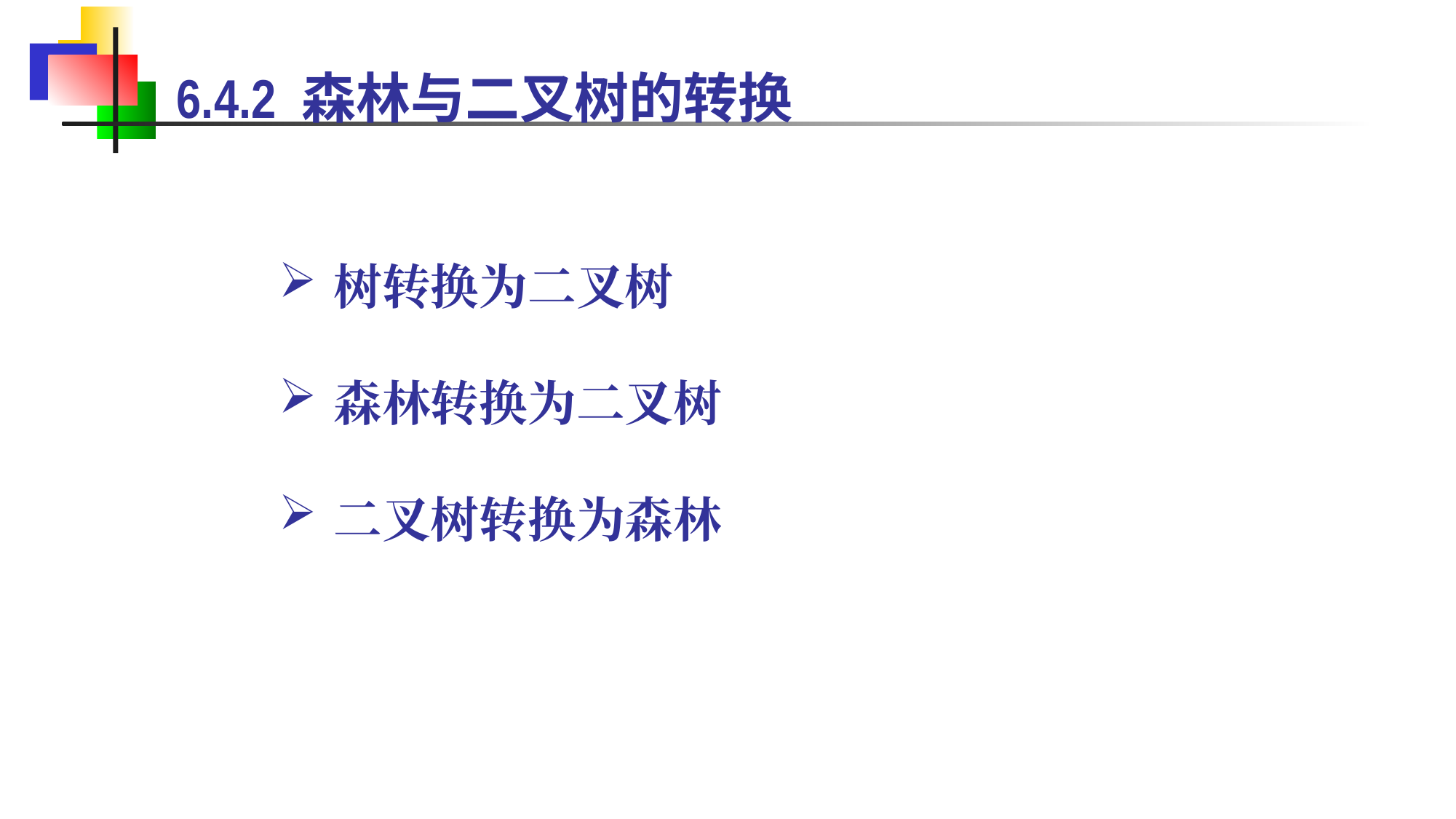

6.4.2 森林与二叉树的转换
树转换为二叉树
森林转换为二叉树
二叉树转换为森林